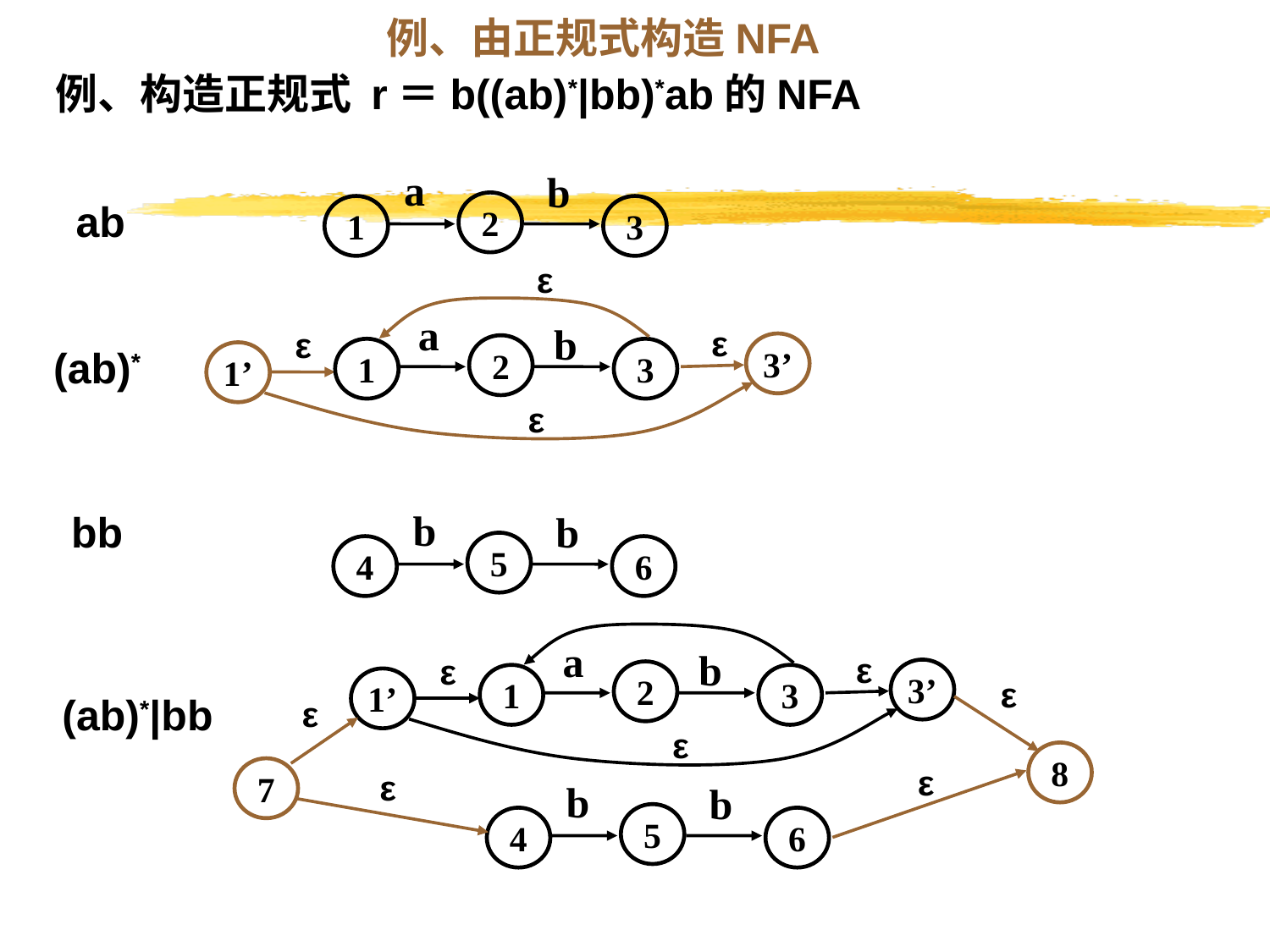

# 例、由正规式构造NFA
例、构造正规式 r＝b((ab)*|bb)*ab的NFA
a
b
2
1
3
ab

ε

a
b
ε
ε
3’
2
1
3
1’
(ab)*

ε
b
bb
b
5
4
6

a
b
ε
ε
3’
2
1
3
1’
ε
(ab)*|bb

ε

ε
8
7
ε
ε

b
b

5
4
6